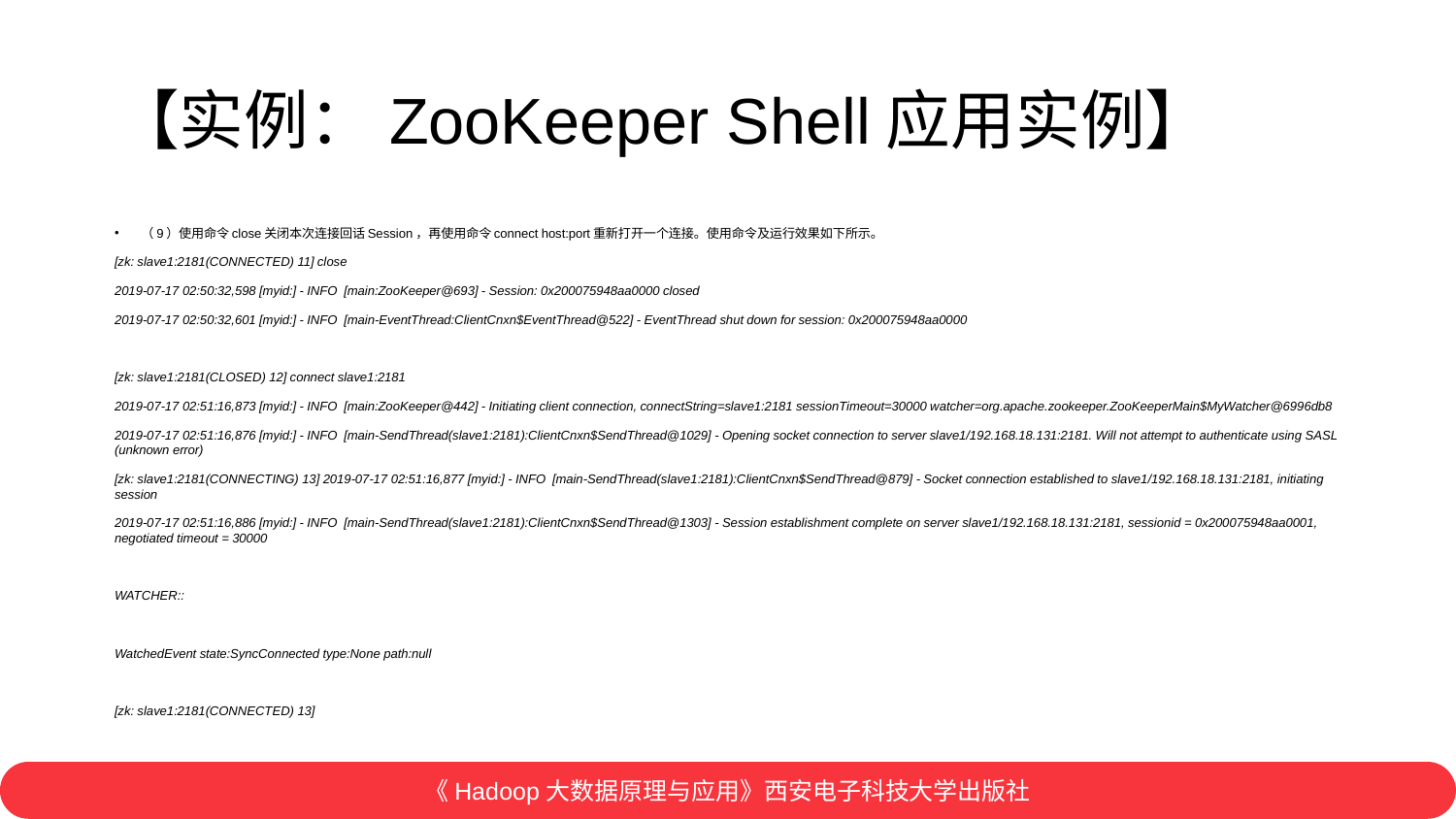

# 【实例：ZooKeeper Shell应用实例】
（9）使用命令close关闭本次连接回话Session，再使用命令connect host:port重新打开一个连接。使用命令及运行效果如下所示。
[zk: slave1:2181(CONNECTED) 11] close
2019-07-17 02:50:32,598 [myid:] - INFO  [main:ZooKeeper@693] - Session: 0x200075948aa0000 closed
2019-07-17 02:50:32,601 [myid:] - INFO  [main-EventThread:ClientCnxn$EventThread@522] - EventThread shut down for session: 0x200075948aa0000

[zk: slave1:2181(CLOSED) 12] connect slave1:2181
2019-07-17 02:51:16,873 [myid:] - INFO  [main:ZooKeeper@442] - Initiating client connection, connectString=slave1:2181 sessionTimeout=30000 watcher=org.apache.zookeeper.ZooKeeperMain$MyWatcher@6996db8
2019-07-17 02:51:16,876 [myid:] - INFO  [main-SendThread(slave1:2181):ClientCnxn$SendThread@1029] - Opening socket connection to server slave1/192.168.18.131:2181. Will not attempt to authenticate using SASL (unknown error)
[zk: slave1:2181(CONNECTING) 13] 2019-07-17 02:51:16,877 [myid:] - INFO  [main-SendThread(slave1:2181):ClientCnxn$SendThread@879] - Socket connection established to slave1/192.168.18.131:2181, initiating session
2019-07-17 02:51:16,886 [myid:] - INFO  [main-SendThread(slave1:2181):ClientCnxn$SendThread@1303] - Session establishment complete on server slave1/192.168.18.131:2181, sessionid = 0x200075948aa0001, negotiated timeout = 30000

WATCHER::

WatchedEvent state:SyncConnected type:None path:null

[zk: slave1:2181(CONNECTED) 13]